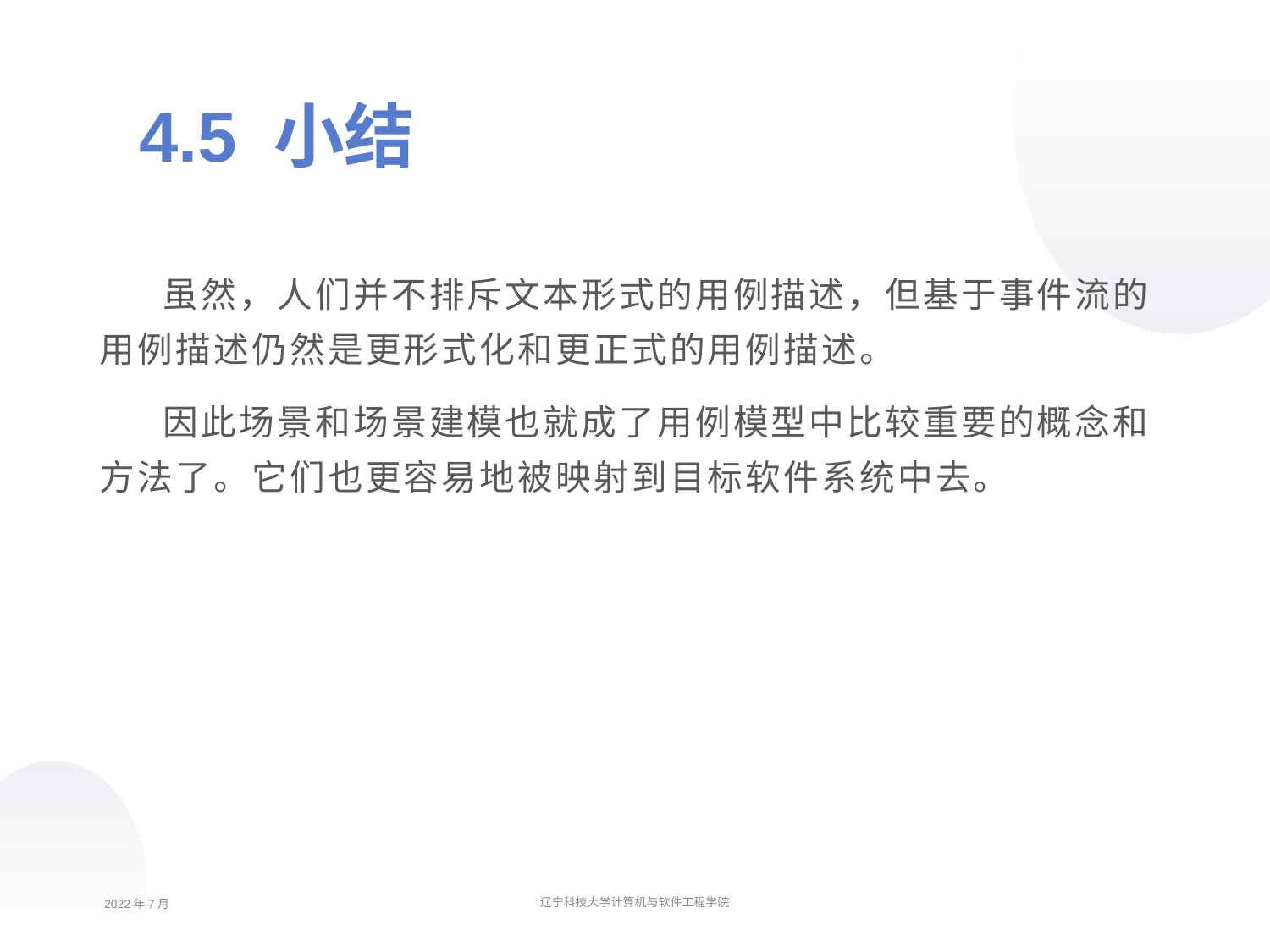

4.5 小结
虽然，人们并不排斥文本形式的用例描述，但基于事件流的用例描述仍然是更形式化和更正式的用例描述。
因此场景和场景建模也就成了用例模型中比较重要的概念和方法了。它们也更容易地被映射到目标软件系统中去。

2022年7月
辽宁科技大学计算机与软件工程学院
82